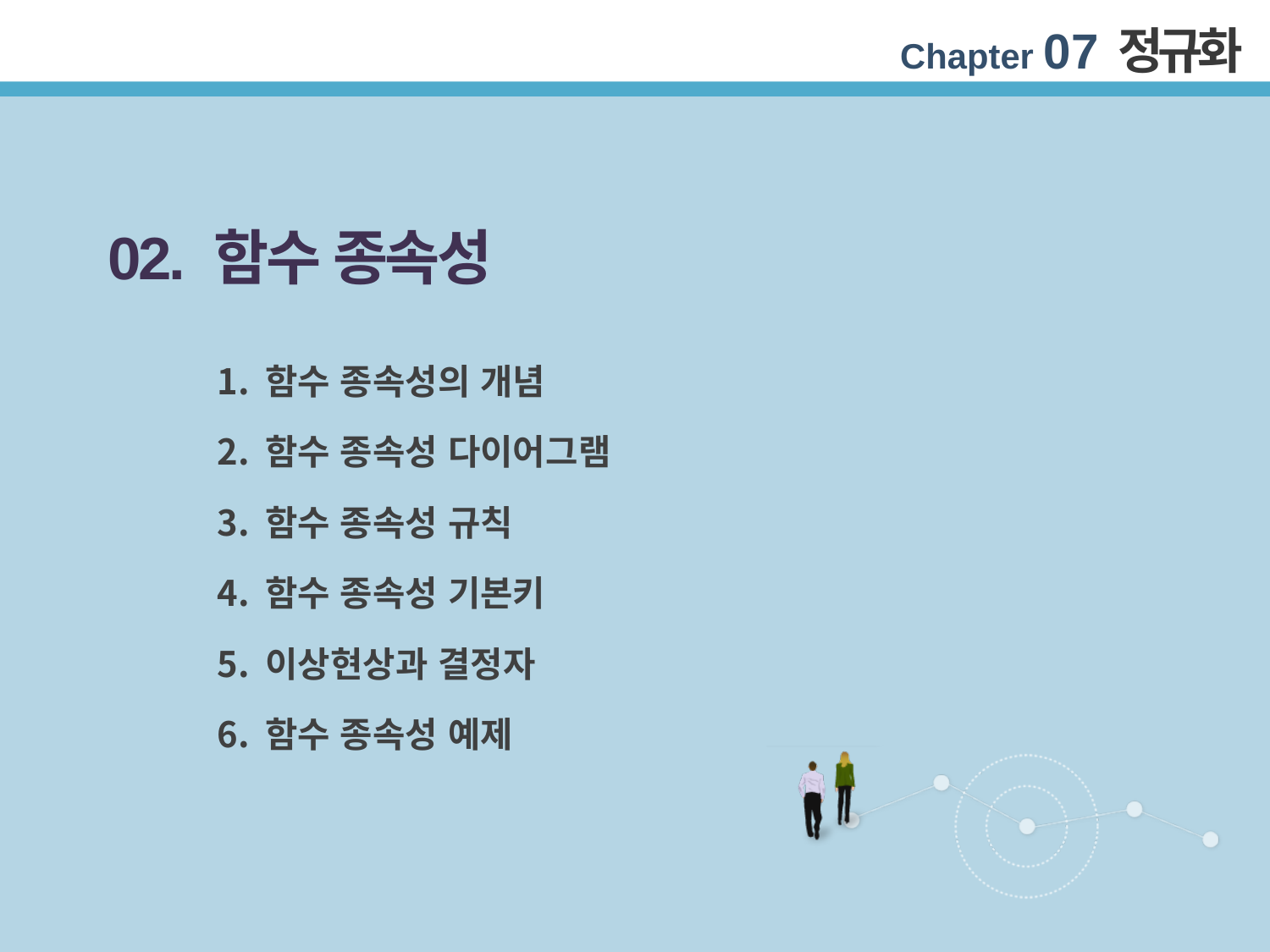

02. 함수 종속성
함수 종속성의 개념
함수 종속성 다이어그램
함수 종속성 규칙
함수 종속성 기본키
이상현상과 결정자
함수 종속성 예제